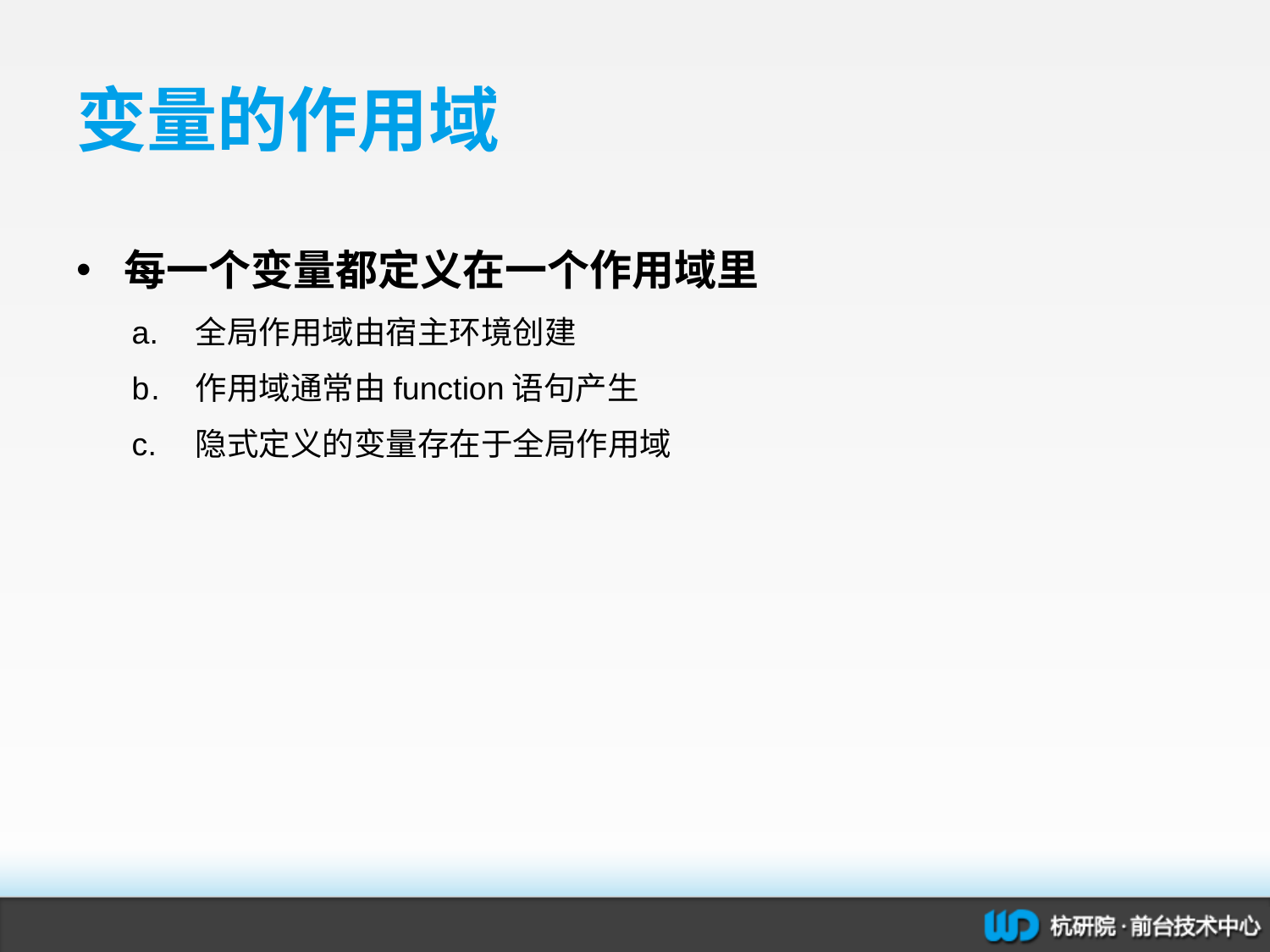

# 变量的作用域
每一个变量都定义在一个作用域里
全局作用域由宿主环境创建
作用域通常由function语句产生
隐式定义的变量存在于全局作用域